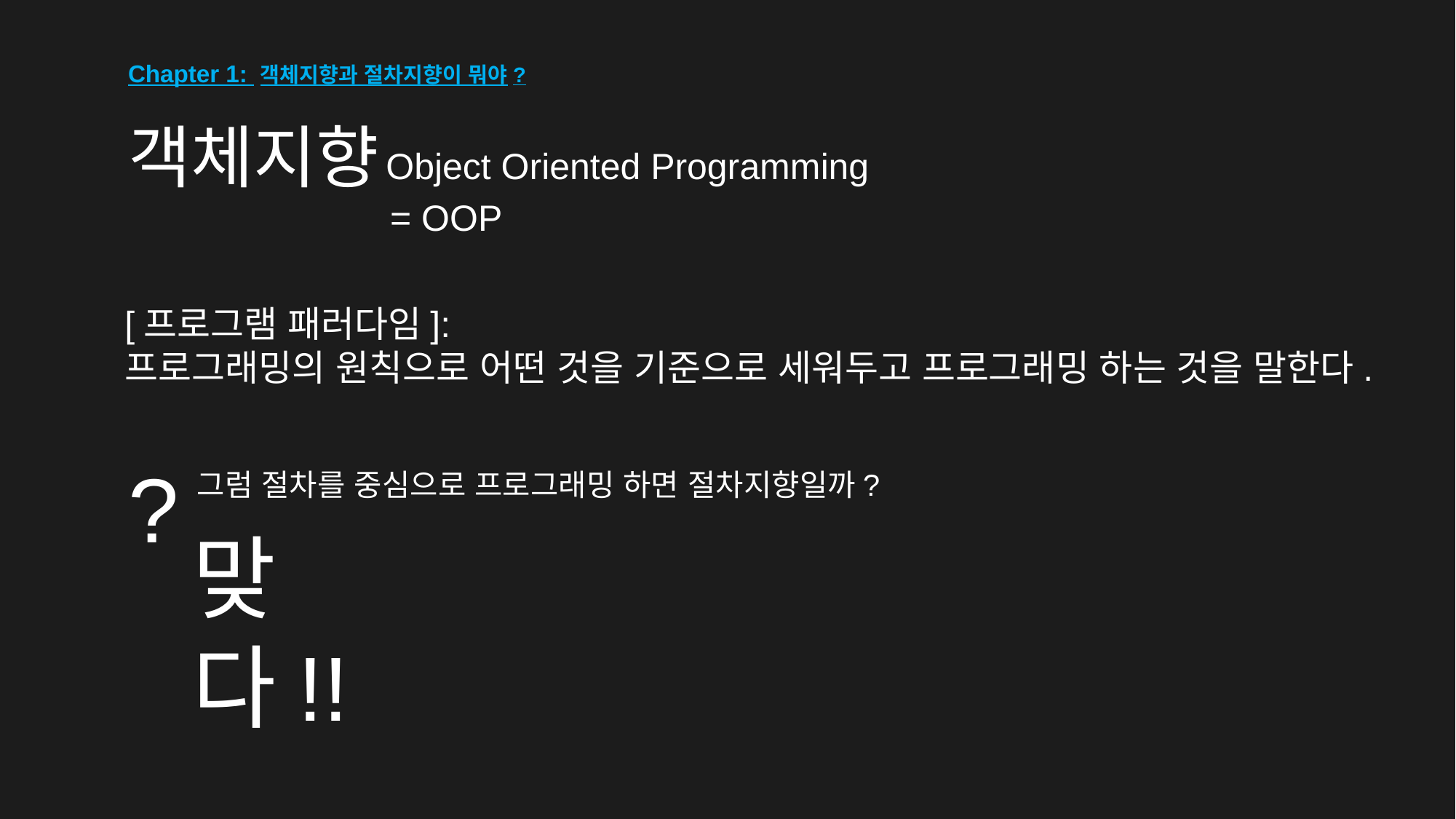

Chapter 1: 객체지향과 절차지향이 뭐야?
객체지향
Object Oriented Programming
= OOP
[프로그램 패러다임]:
프로그래밍의 원칙으로 어떤 것을 기준으로 세워두고 프로그래밍 하는 것을 말한다.
?
그럼 절차를 중심으로 프로그래밍 하면 절차지향일까?
맞다!!